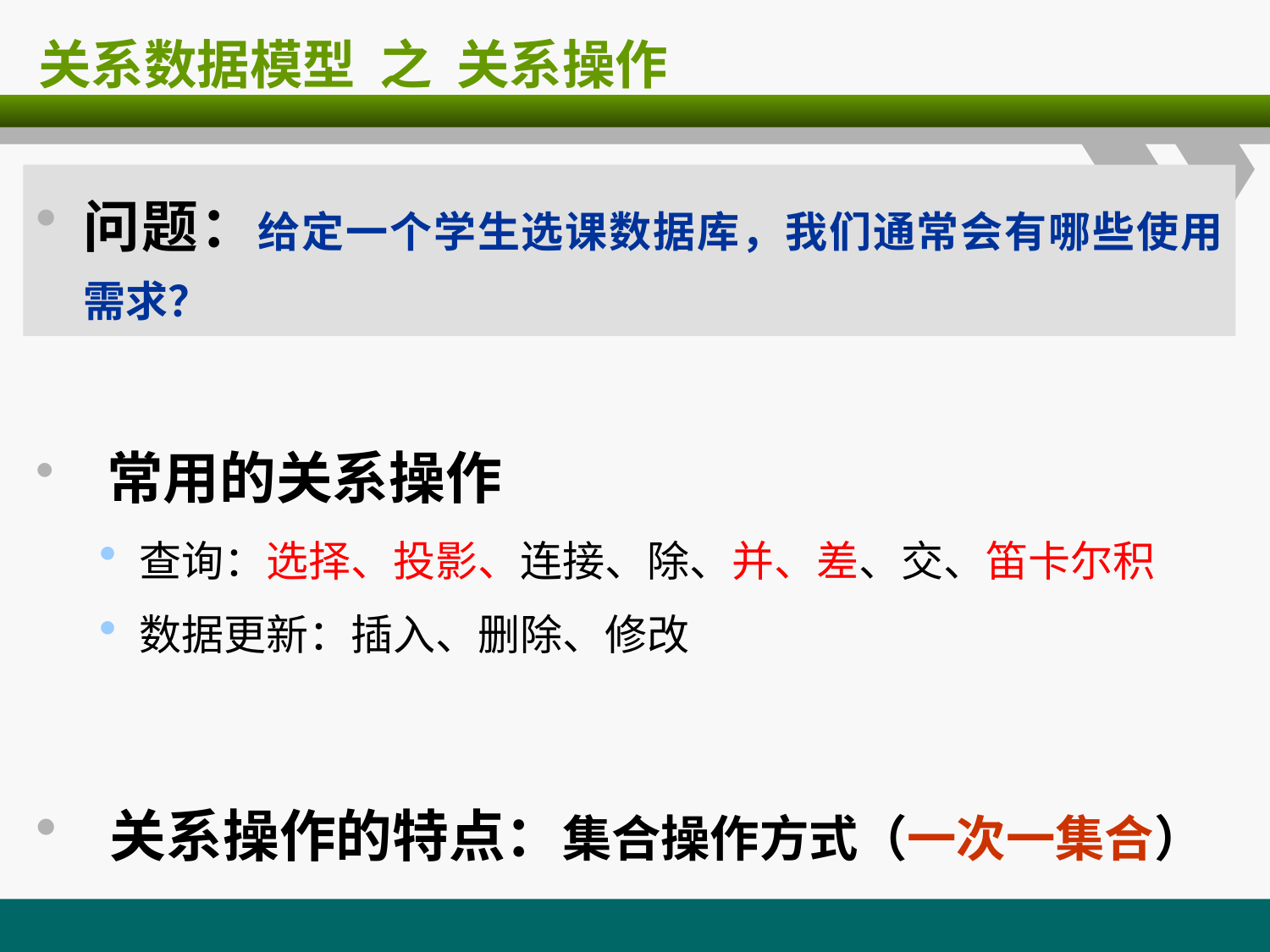

# 关系数据模型  之  关系操作
问题：给定一个学生选课数据库，我们通常会有哪些使用需求？
 常用的关系操作
查询：选择、投影、连接、除、并、差、交、笛卡尔积
数据更新：插入、删除、修改

 关系操作的特点：集合操作方式（一次一集合）